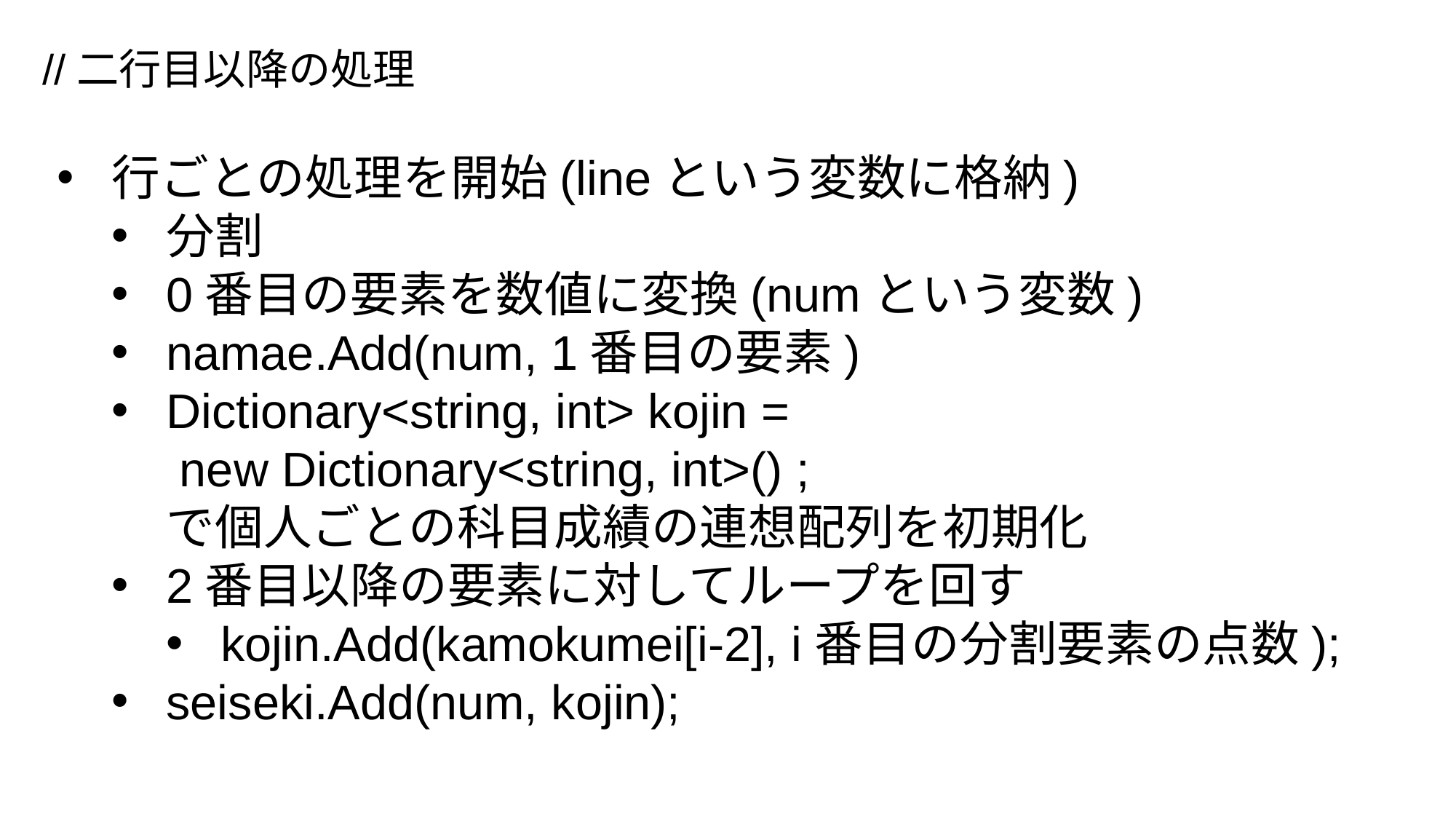

//二行目以降の処理
行ごとの処理を開始(lineという変数に格納)
分割
0番目の要素を数値に変換(numという変数)
namae.Add(num, 1番目の要素)
Dictionary<string, int> kojin =
 new Dictionary<string, int>() ;
で個人ごとの科目成績の連想配列を初期化
2番目以降の要素に対してループを回す
kojin.Add(kamokumei[i-2], i番目の分割要素の点数);
seiseki.Add(num, kojin);